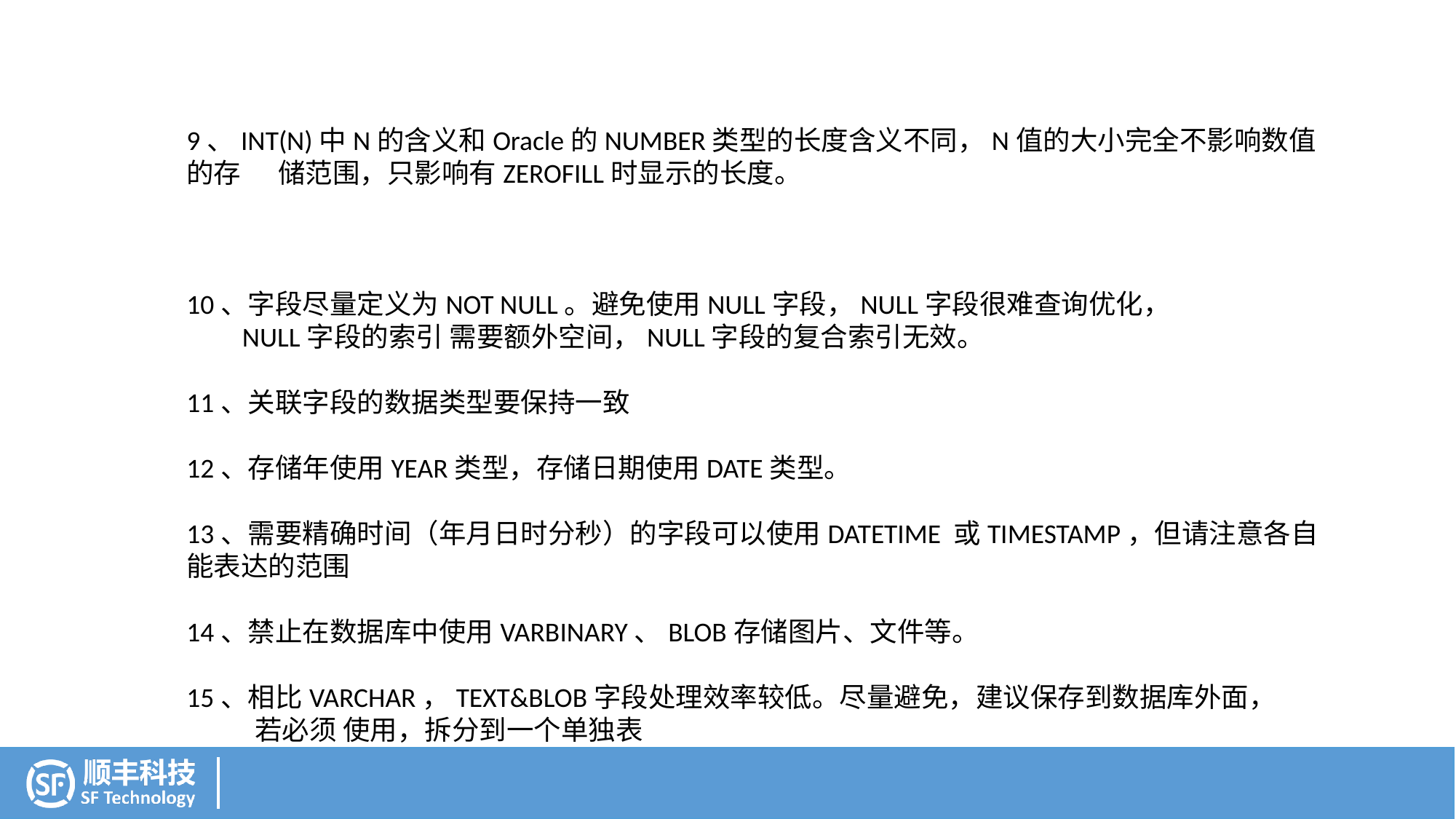

9、INT(N)中N的含义和Oracle的NUMBER类型的长度含义不同，N值的大小完全不影响数值的存      储范围，只影响有ZEROFILL时显示的长度。

10、字段尽量定义为NOT NULL。避免使用NULL字段，NULL字段很难查询优化，
         NULL字段的索引 需要额外空间，NULL字段的复合索引无效。

11、关联字段的数据类型要保持一致

12、存储年使用YEAR类型，存储日期使用DATE类型。

13、需要精确时间（年月日时分秒）的字段可以使用DATETIME 或TIMESTAMP，但请注意各自能表达的范围

14、禁止在数据库中使用VARBINARY、BLOB存储图片、文件等。

15、相比VARCHAR，TEXT&BLOB字段处理效率较低。尽量避免，建议保存到数据库外面，
          若必须 使用，拆分到一个单独表